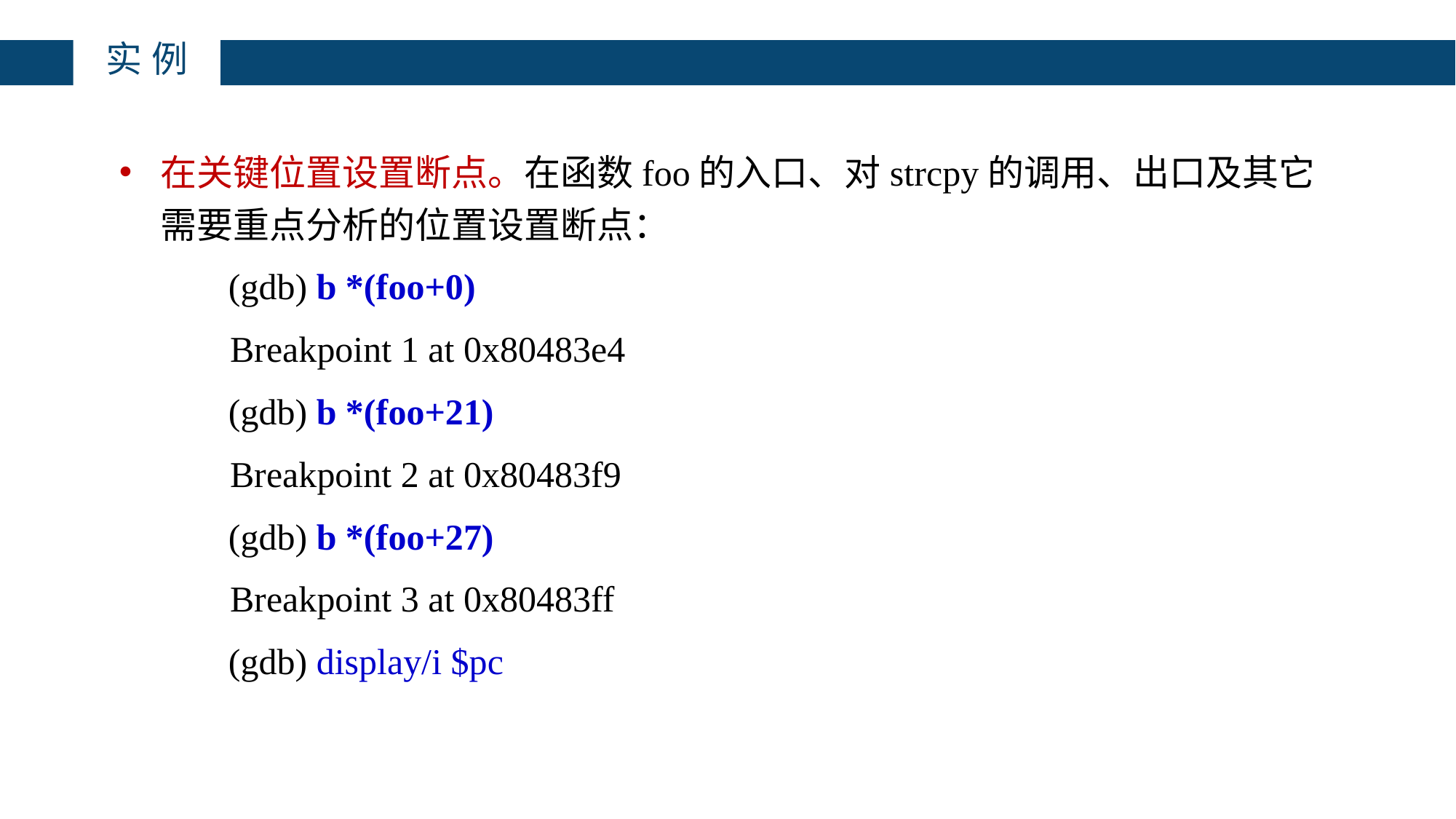

实例

在关键位置设置断点。在函数foo的入口、对strcpy的调用、出口及其它需要重点分析的位置设置断点：
(gdb) b *(foo+0)
  	Breakpoint 1 at 0x80483e4
(gdb) b *(foo+21)
  	Breakpoint 2 at 0x80483f9
(gdb) b *(foo+27)
  	Breakpoint 3 at 0x80483ff
(gdb) display/i $pc